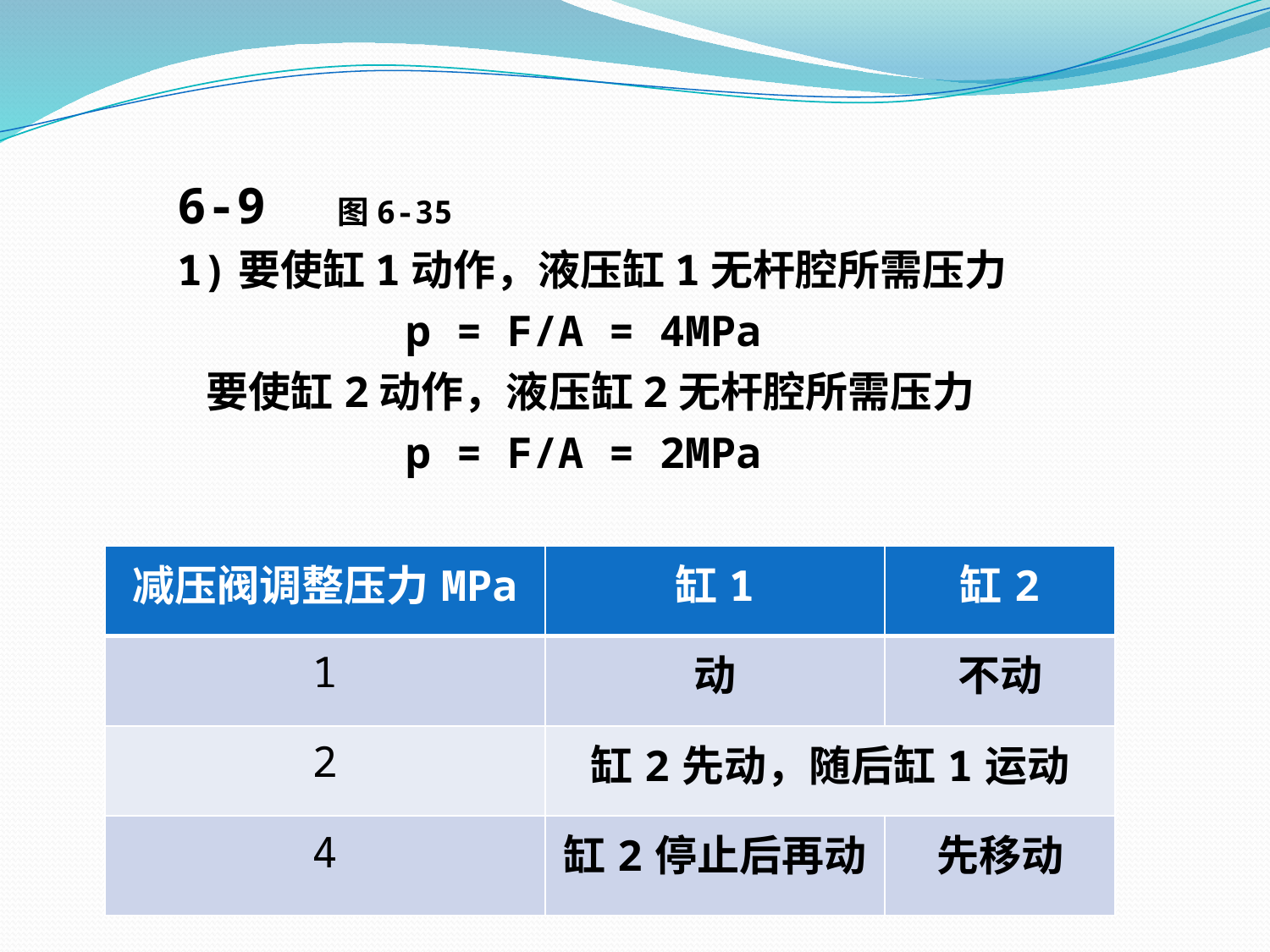

6-9  图6-35
1)要使缸1动作，液压缸1无杆腔所需压力
         p = F/A = 4MPa
  要使缸2动作，液压缸2无杆腔所需压力
         p = F/A = 2MPa
| 减压阀调整压力MPa | 缸1 | 缸2 |
| --- | --- | --- |
| 1 | 动 | 不动 |
| 2 | 缸2先动，随后缸1运动 |  |
| 4 | 缸2停止后再动 | 先移动 |